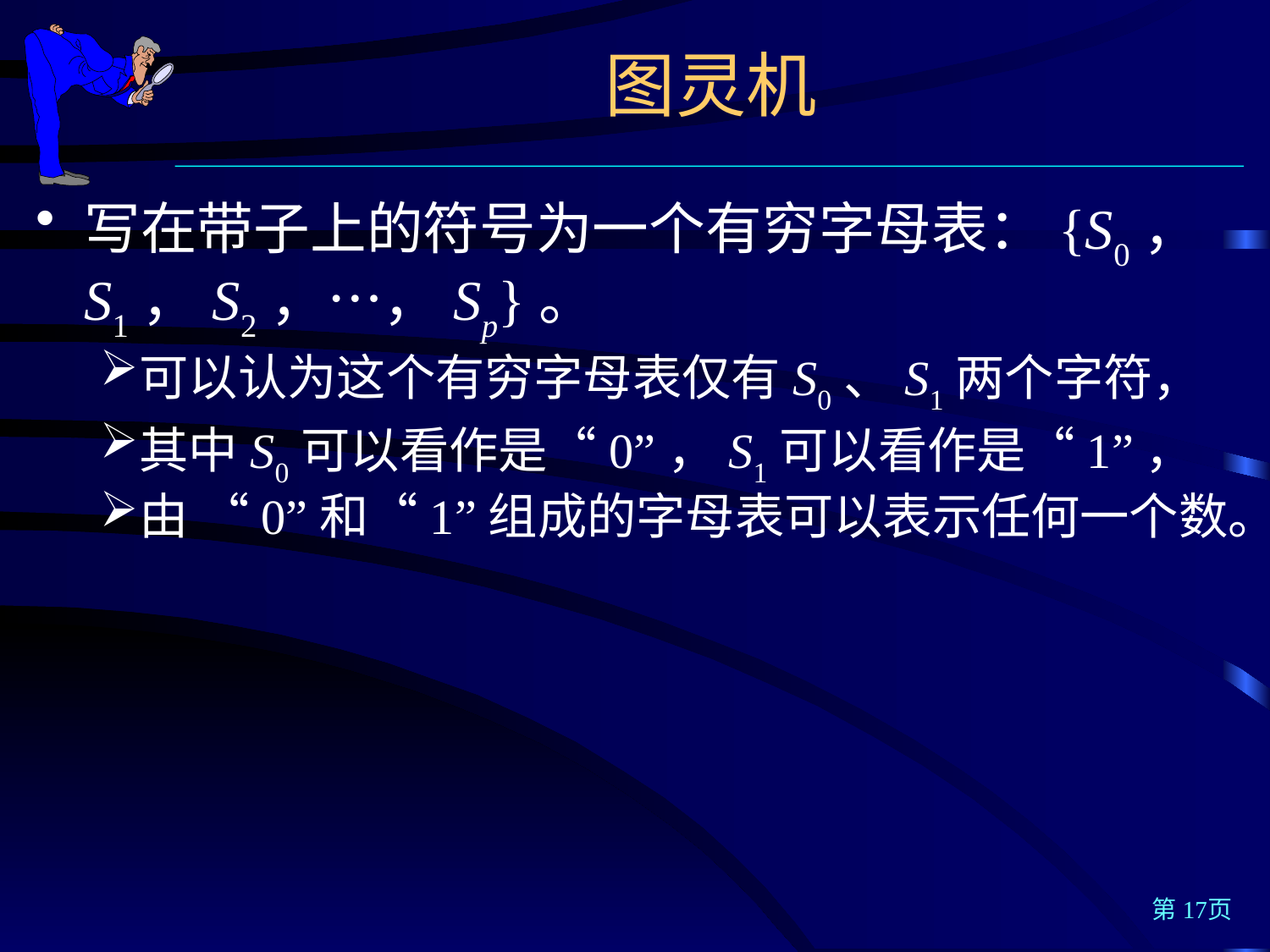

图灵机
写在带子上的符号为一个有穷字母表：{S0，S1，S2，…，Sp}。
可以认为这个有穷字母表仅有S0、S1两个字符，
其中S0可以看作是“0”，S1可以看作是“1”，
由 “0”和“1”组成的字母表可以表示任何一个数。

第17页